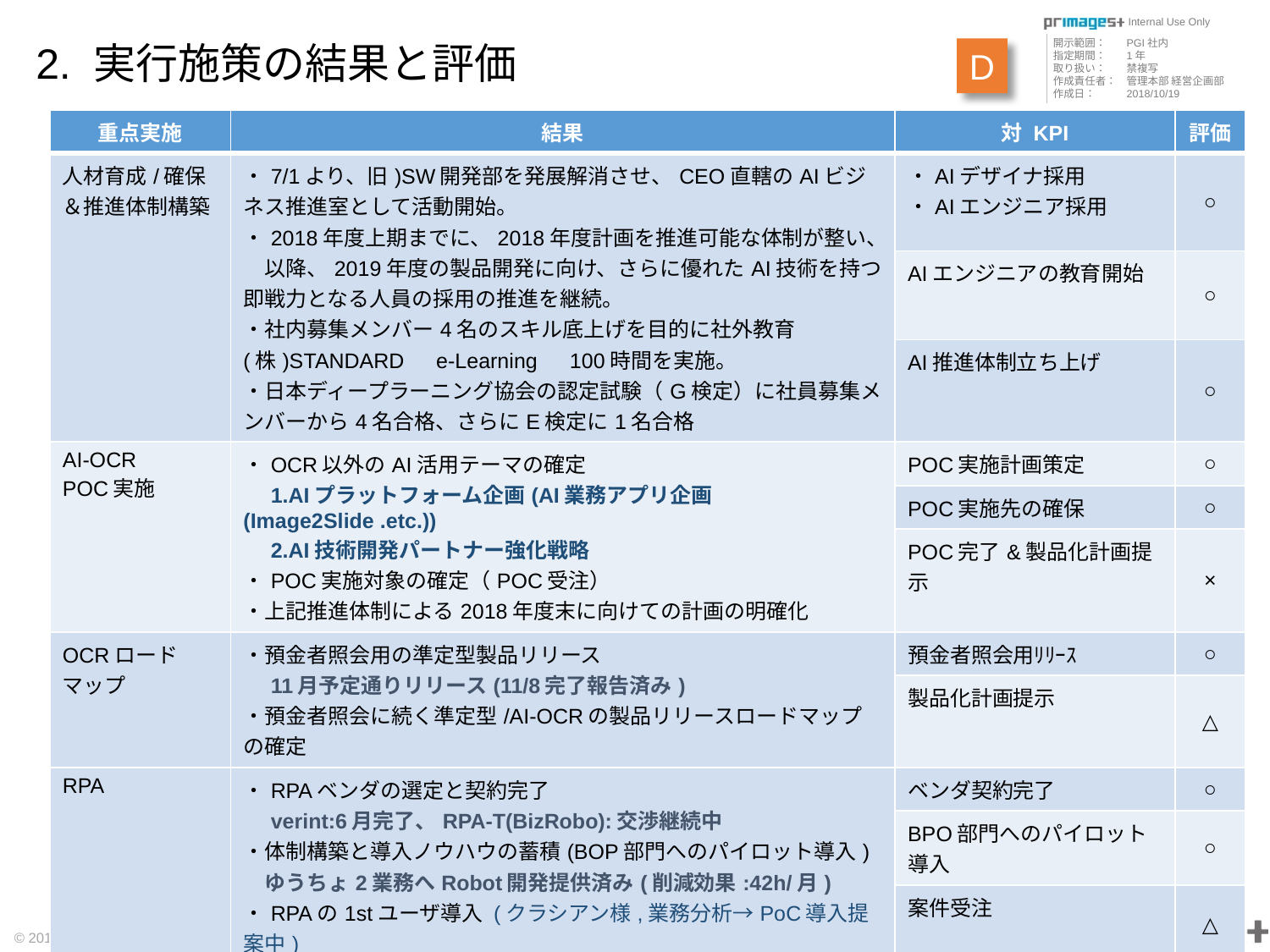

# 2. 実行施策の結果と評価
D
| 重点実施 | 結果 | 対 KPI | 評価 |
| --- | --- | --- | --- |
| 人材育成/確保 ＆推進体制構築 | ・7/1より、旧)SW開発部を発展解消させ、CEO直轄のAIビジネス推進室として活動開始。 ・2018年度上期までに、2018年度計画を推進可能な体制が整い、　以降、2019年度の製品開発に向け、さらに優れたAI技術を持つ即戦力となる人員の採用の推進を継続。 ・社内募集メンバー4名のスキル底上げを目的に社外教育 (株)STANDARD　e-Learning　100時間を実施。　 ・日本ディープラーニング協会の認定試験（G検定）に社員募集メンバーから4名合格、さらにE検定に1名合格 | ・AIデザイナ採用 ・AIエンジニア採用 | ○ |
|  |  | AIエンジニアの教育開始 | ○ |
|  |  | AI推進体制立ち上げ | ○ |
| AI-OCR POC実施 | ・OCR以外のAI活用テーマの確定 　1.AIプラットフォーム企画(AI業務アプリ企画(Image2Slide .etc.)) 　2.AI技術開発パートナー強化戦略 ・POC実施対象の確定（POC受注） ・上記推進体制による2018年度末に向けての計画の明確化 | POC実施計画策定 | ○ |
|  |  | POC実施先の確保 | ○ |
|  |  | POC完了&製品化計画提示 | × |
| OCRロードマップ | ・預金者照会用の準定型製品リリース 　11月予定通りリリース(11/8完了報告済み) ・預金者照会に続く準定型/AI-OCRの製品リリースロードマップの確定 | 預金者照会用ﾘﾘｰｽ | ○ |
|  |  | 製品化計画提示 | △ |
| RPA | ・RPAベンダの選定と契約完了 　verint:6月完了、RPA-T(BizRobo):交渉継続中 ・体制構築と導入ノウハウの蓄積(BOP部門へのパイロット導入) 　ゆうちょ2業務へRobot開発提供済み(削減効果:42h/月) ・RPAの1stユーザ導入 (クラシアン様,業務分析→PoC導入提案中) | ベンダ契約完了 | ○ |
|  |  | BPO部門へのパイロット導入 | ○ |
|  |  | 案件受注 | △ |
| AI/RPA マーケティング | RPA, AI推進ベンダーとしての認知度向上 →マーケティング施策を実施 　1.紙面PR（日経「RPA総覧」へ掲載） 　2.HPリニューアル 　3.AI ビジネス推進コンソーシアム(CTC社主催) へ参加(追加施策) | 日経「RPA総覧」掲載 | ○ |
|  |  | 当社HPリニューアル | ○ |
© 2018 Primagest, Inc. All rights reserved
3